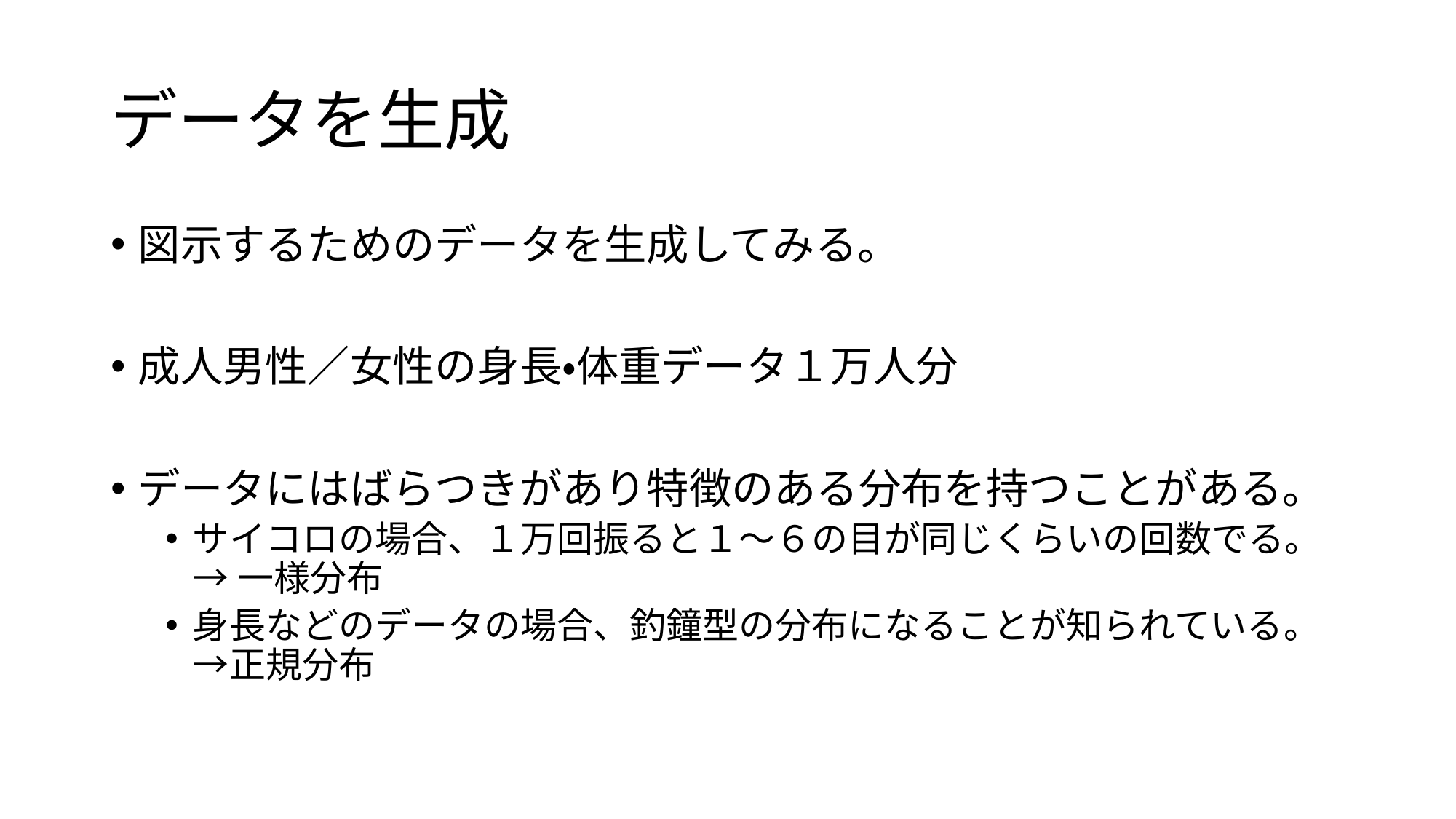

# データを生成
図示するためのデータを生成してみる。

成人男性／女性の身長・体重データ１万人分

データにはばらつきがあり特徴のある分布を持つことがある。
サイコロの場合、１万回振ると１〜６の目が同じくらいの回数でる。 → 一様分布
身長などのデータの場合、釣鐘型の分布になることが知られている。→正規分布